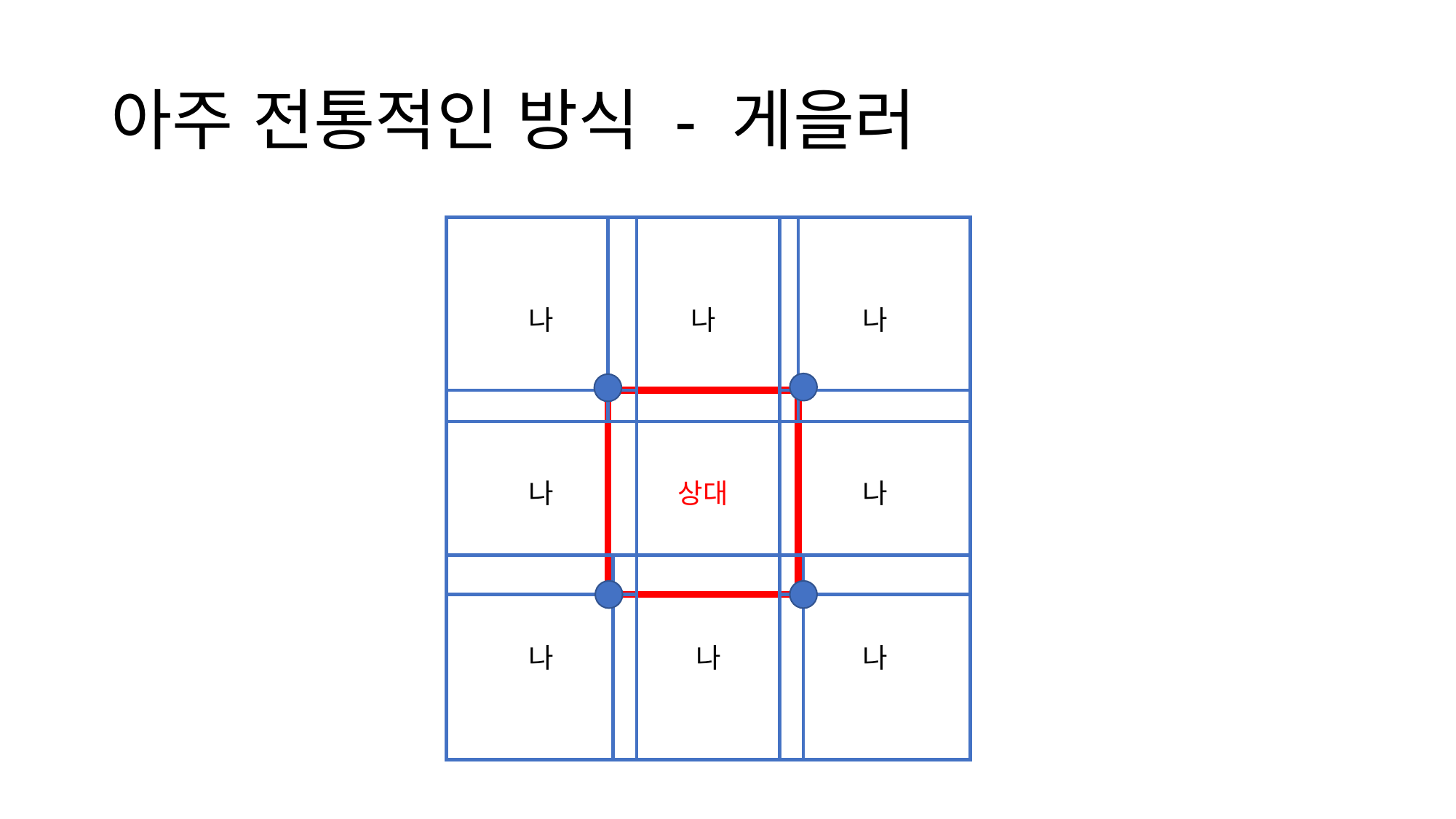

# 아주 전통적인 방식 - 게을러
나
나
나

나
상대
나
나
나
나